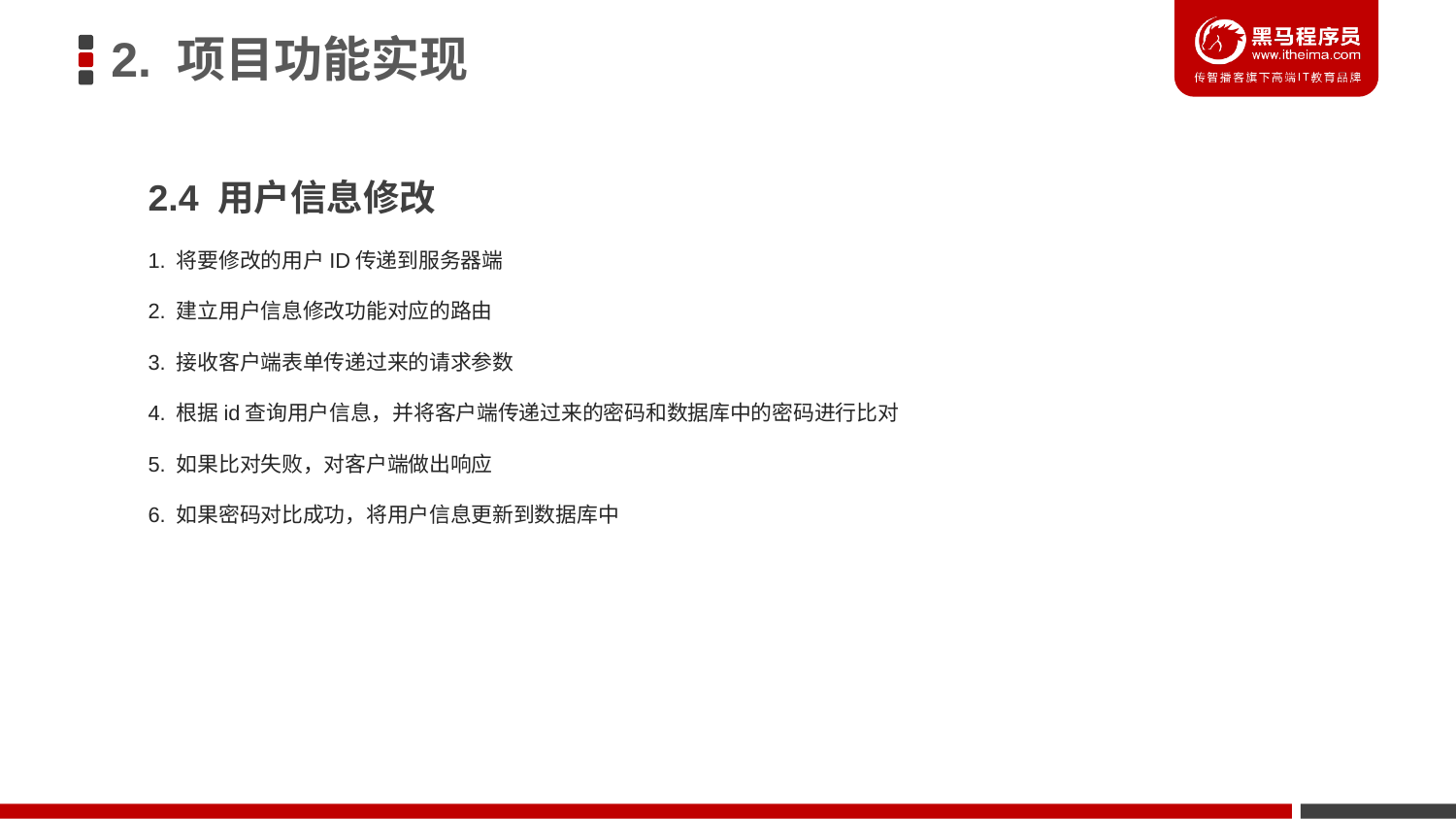

2. 项目功能实现
2.4 用户信息修改
1. 将要修改的用户ID传递到服务器端
2. 建立用户信息修改功能对应的路由
3. 接收客户端表单传递过来的请求参数
4. 根据id查询用户信息，并将客户端传递过来的密码和数据库中的密码进行比对
5. 如果比对失败，对客户端做出响应
6. 如果密码对比成功，将用户信息更新到数据库中